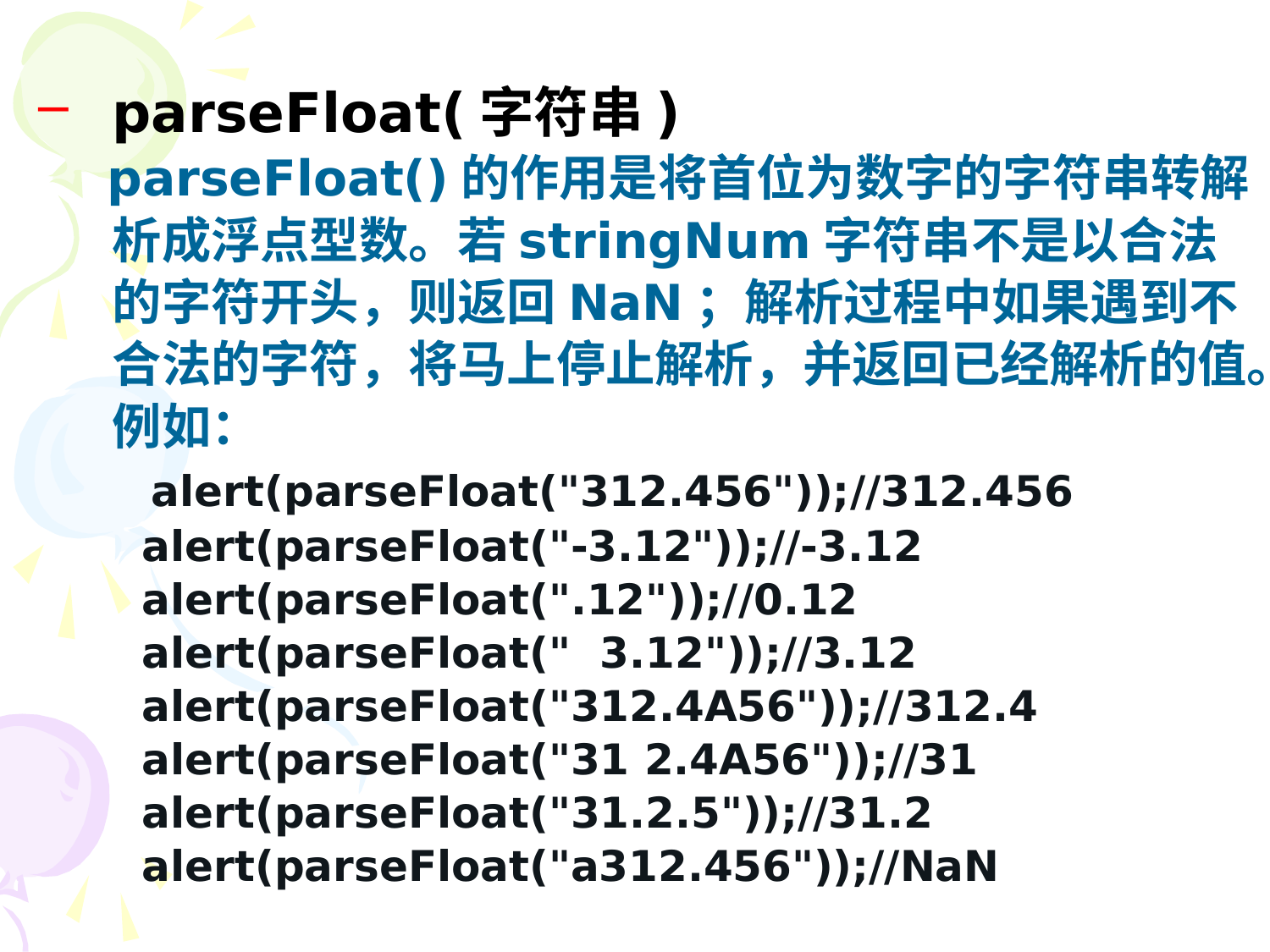

parseFloat(字符串)
    parseFloat()的作用是将首位为数字的字符串转解析成浮点型数。若stringNum字符串不是以合法的字符开头，则返回NaN；解析过程中如果遇到不合法的字符，将马上停止解析，并返回已经解析的值。例如：
       alert(parseFloat("312.456"));//312.456
       alert(parseFloat("-3.12"));//-3.12
       alert(parseFloat(".12"));//0.12
       alert(parseFloat("  3.12"));//3.12
       alert(parseFloat("312.4A56"));//312.4
       alert(parseFloat("31 2.4A56"));//31
       alert(parseFloat("31.2.5"));//31.2
       alert(parseFloat("a312.456"));//NaN